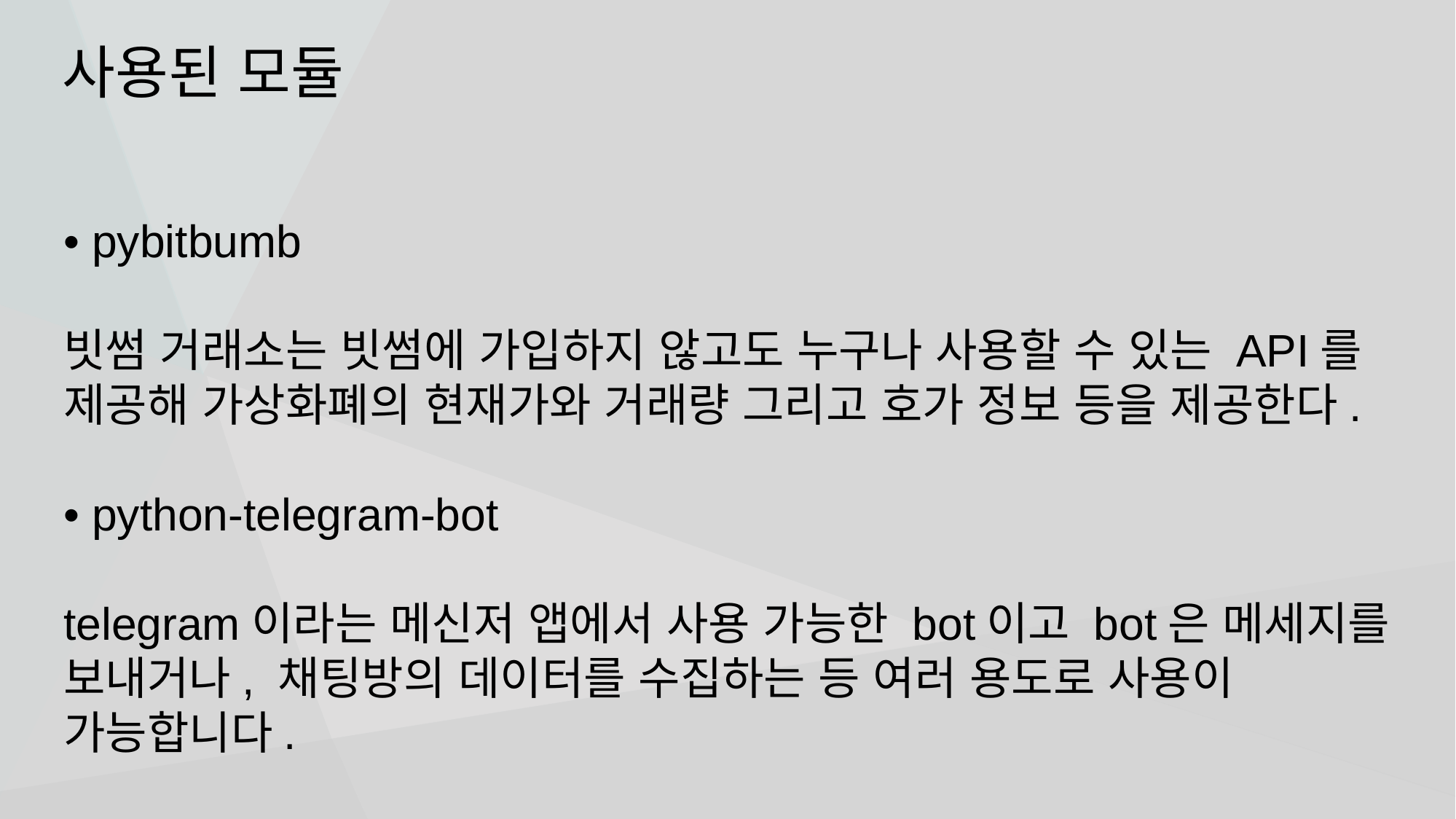

# 사용된 모듈
• pybitbumb

빗썸 거래소는 빗썸에 가입하지 않고도 누구나 사용할 수 있는 API를 제공해 가상화폐의 현재가와 거래량 그리고 호가 정보 등을 제공한다.

• python-telegram-bot

telegram이라는 메신저 앱에서 사용 가능한 bot이고 bot은 메세지를 보내거나, 채팅방의 데이터를 수집하는 등 여러 용도로 사용이 가능합니다.